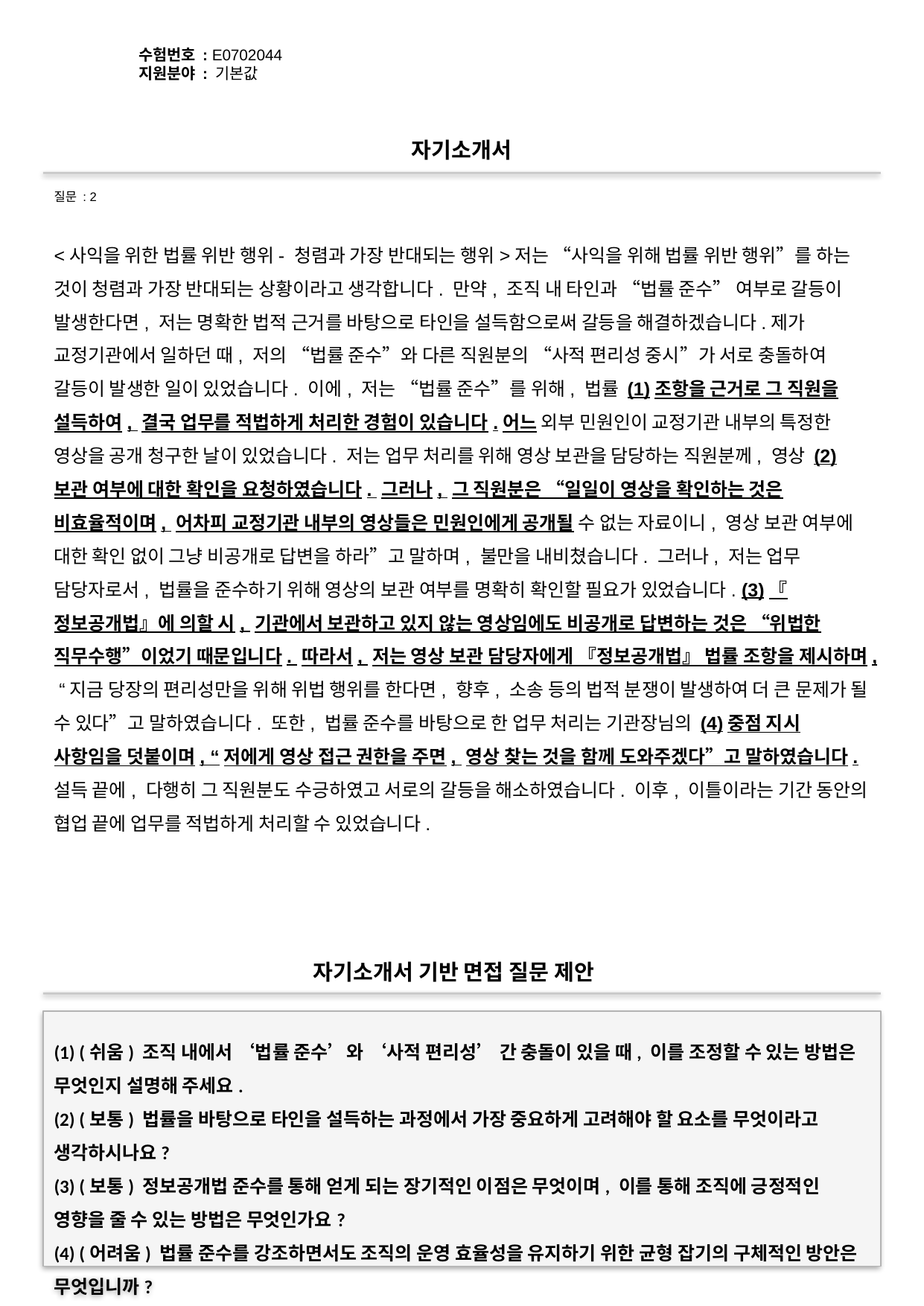

수험번호 : E0702044
지원분야 : 기본값
#

자기소개서

질문 : 2

<사익을 위한 법률 위반 행위- 청렴과 가장 반대되는 행위>저는 “사익을 위해 법률 위반 행위”를 하는 것이 청렴과 가장 반대되는 상황이라고 생각합니다. 만약, 조직 내 타인과 “법률 준수” 여부로 갈등이 발생한다면, 저는 명확한 법적 근거를 바탕으로 타인을 설득함으로써 갈등을 해결하겠습니다.제가 교정기관에서 일하던 때, 저의 “법률 준수”와 다른 직원분의 “사적 편리성 중시”가 서로 충돌하여 갈등이 발생한 일이 있었습니다. 이에, 저는 “법률 준수”를 위해, 법률 (1)조항을 근거로 그 직원을 설득하여, 결국 업무를 적법하게 처리한 경험이 있습니다.어느 외부 민원인이 교정기관 내부의 특정한 영상을 공개 청구한 날이 있었습니다. 저는 업무 처리를 위해 영상 보관을 담당하는 직원분께, 영상 (2)보관 여부에 대한 확인을 요청하였습니다. 그러나, 그 직원분은 “일일이 영상을 확인하는 것은 비효율적이며, 어차피 교정기관 내부의 영상들은 민원인에게 공개될 수 없는 자료이니, 영상 보관 여부에 대한 확인 없이 그냥 비공개로 답변을 하라”고 말하며, 불만을 내비쳤습니다. 그러나, 저는 업무 담당자로서, 법률을 준수하기 위해 영상의 보관 여부를 명확히 확인할 필요가 있었습니다. (3)『정보공개법』에 의할 시, 기관에서 보관하고 있지 않는 영상임에도 비공개로 답변하는 것은 “위법한 직무수행”이었기 때문입니다. 따라서, 저는 영상 보관 담당자에게 『정보공개법』 법률 조항을 제시하며, “지금 당장의 편리성만을 위해 위법 행위를 한다면, 향후, 소송 등의 법적 분쟁이 발생하여 더 큰 문제가 될 수 있다”고 말하였습니다. 또한, 법률 준수를 바탕으로 한 업무 처리는 기관장님의 (4)중점 지시 사항임을 덧붙이며, “저에게 영상 접근 권한을 주면, 영상 찾는 것을 함께 도와주겠다”고 말하였습니다. 설득 끝에, 다행히 그 직원분도 수긍하였고 서로의 갈등을 해소하였습니다. 이후, 이틀이라는 기간 동안의 협업 끝에 업무를 적법하게 처리할 수 있었습니다.

자기소개서 기반 면접 질문 제안

(1) (쉬움) 조직 내에서 ‘법률 준수’와 ‘사적 편리성’ 간 충돌이 있을 때, 이를 조정할 수 있는 방법은 무엇인지 설명해 주세요.
(2) (보통) 법률을 바탕으로 타인을 설득하는 과정에서 가장 중요하게 고려해야 할 요소를 무엇이라고 생각하시나요?
(3) (보통) 정보공개법 준수를 통해 얻게 되는 장기적인 이점은 무엇이며, 이를 통해 조직에 긍정적인 영향을 줄 수 있는 방법은 무엇인가요?
(4) (어려움) 법률 준수를 강조하면서도 조직의 운영 효율성을 유지하기 위한 균형 잡기의 구체적인 방안은 무엇입니까?